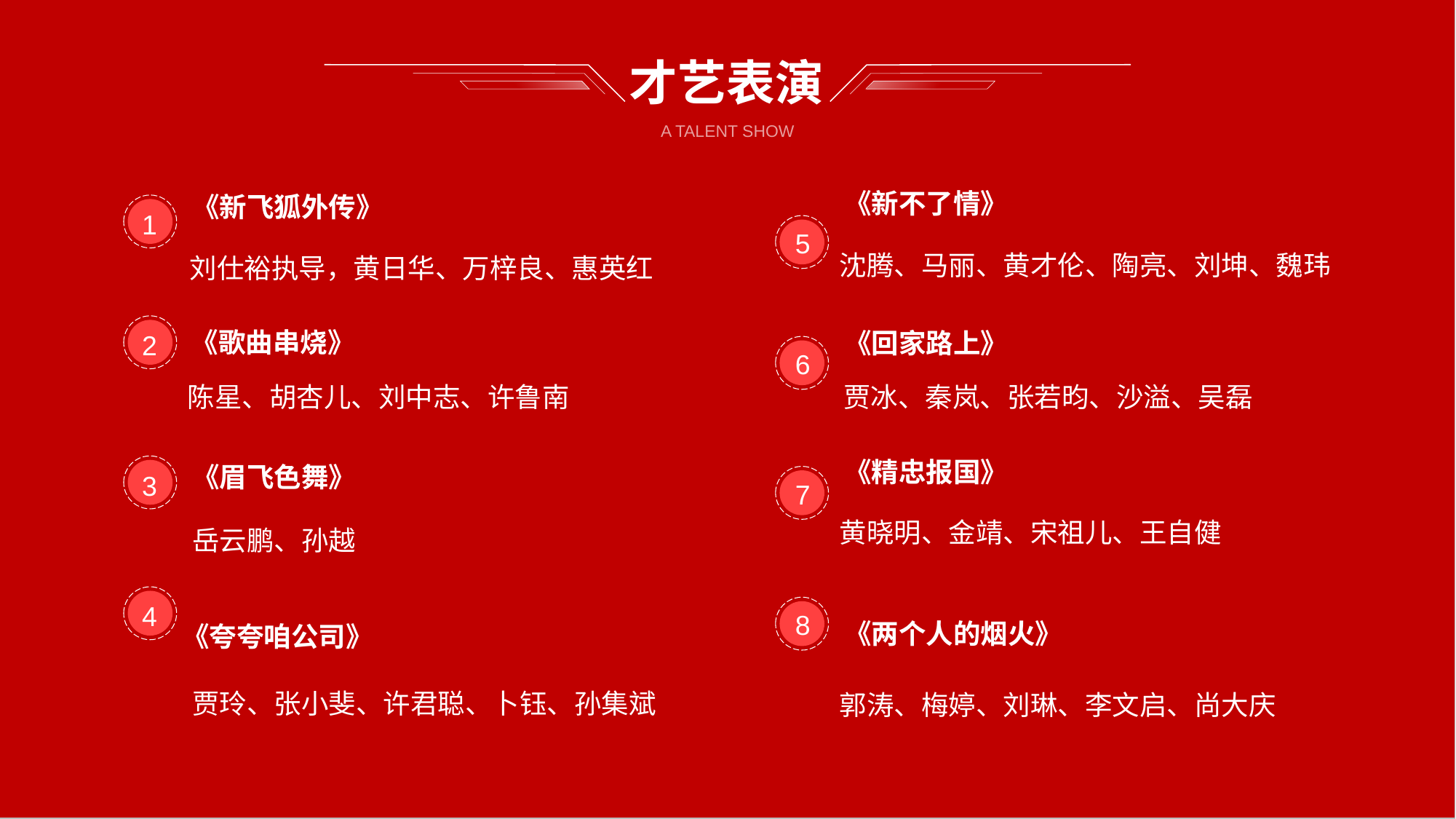

# 才艺表演
A TALENT SHOW

《新不了情》

沈腾、马丽、黄才伦、陶亮、刘坤、魏玮
5
《新飞狐外传》

刘仕裕执导，黄日华、万梓良、惠英红
1
《歌曲串烧》

陈星、胡杏儿、刘中志、许鲁南
2
《回家路上》

贾冰、秦岚、张若昀、沙溢、吴磊
6
《精忠报国》

黄晓明、金靖、宋祖儿、王自健
7
《眉飞色舞》

岳云鹏、孙越
3

《夸夸咱公司》
贾玲、张小斐、许君聪、卜钰、孙集斌
4

《两个人的烟火》
8
郭涛、梅婷、刘琳、李文启、尚大庆